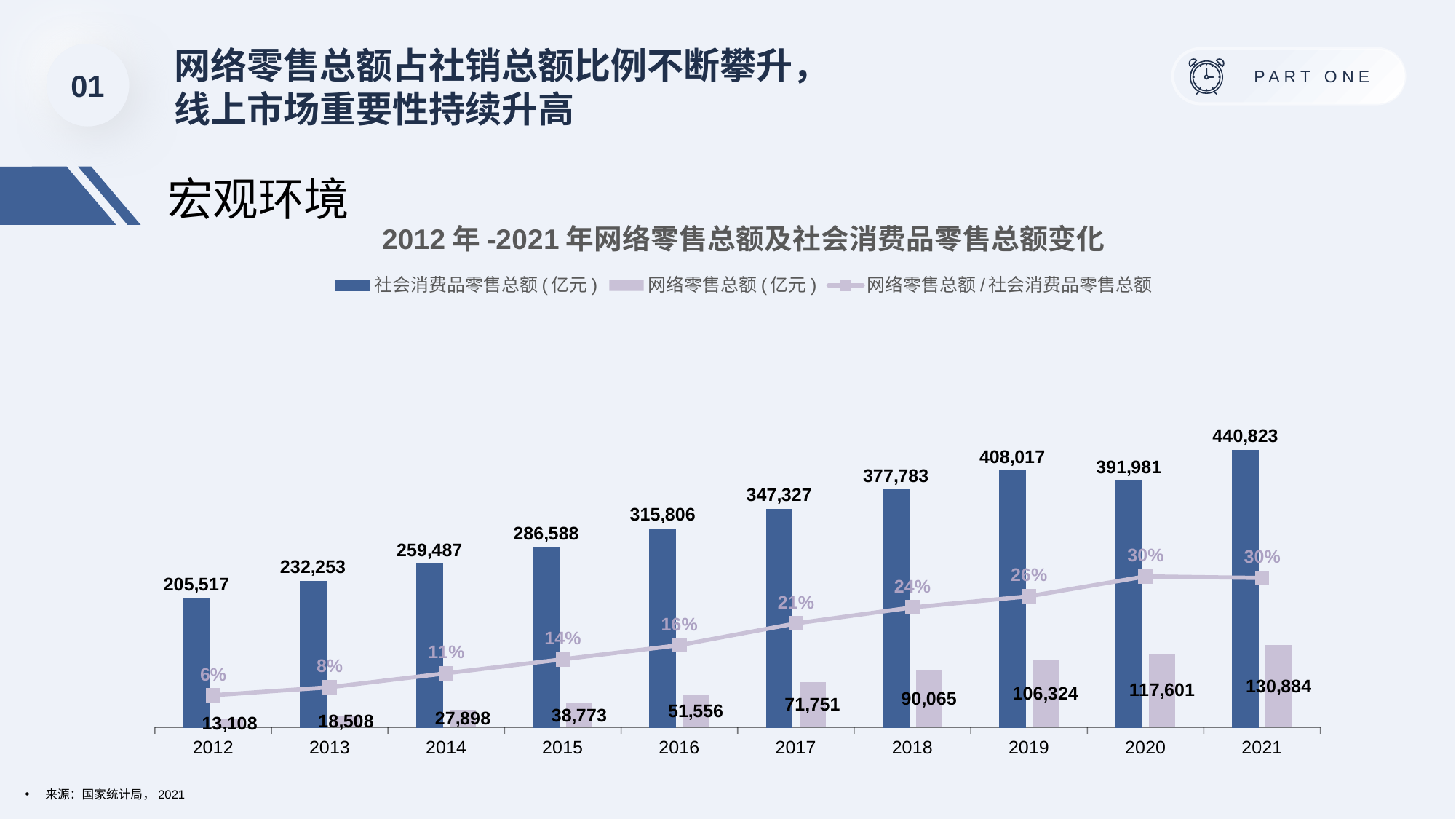

网络零售总额占社销总额比例不断攀升，
线上市场重要性持续升高

01
宏观环境

### Chart: 2012年-2021年网络零售总额及社会消费品零售总额变化

| Category | 社会消费品零售总额(亿元) | 网络零售总额(亿元) | 网络零售总额/社会消费品零售总额 |
|---|---|---|---|
| 2012 | 205517.3 | 13107.9 | 0.06378003214327943 |
| 2013 | 232252.6 | 18508.3 | 0.07969038882664822 |
| 2014 | 259487.3 | 27898.0 | 0.10751200540450342 |
| 2015 | 286587.8 | 38773.0 | 0.13529187215924754 |
| 2016 | 315806.2 | 51556.0 | 0.16325201975135384 |
| 2017 | 347326.7 | 71751.0 | 0.20658072068746802 |
| 2018 | 377783.1 | 90065.0 | 0.23840399424961045 |
| 2019 | 408017.2 | 106324.0 | 0.260587053683031 |
| 2020 | 391980.6 | 117601.0 | 0.30001739882024775 |
| 2021 | 440823.2 | 130884.0 | 0.2969081482099853 |
来源：国家统计局，2021